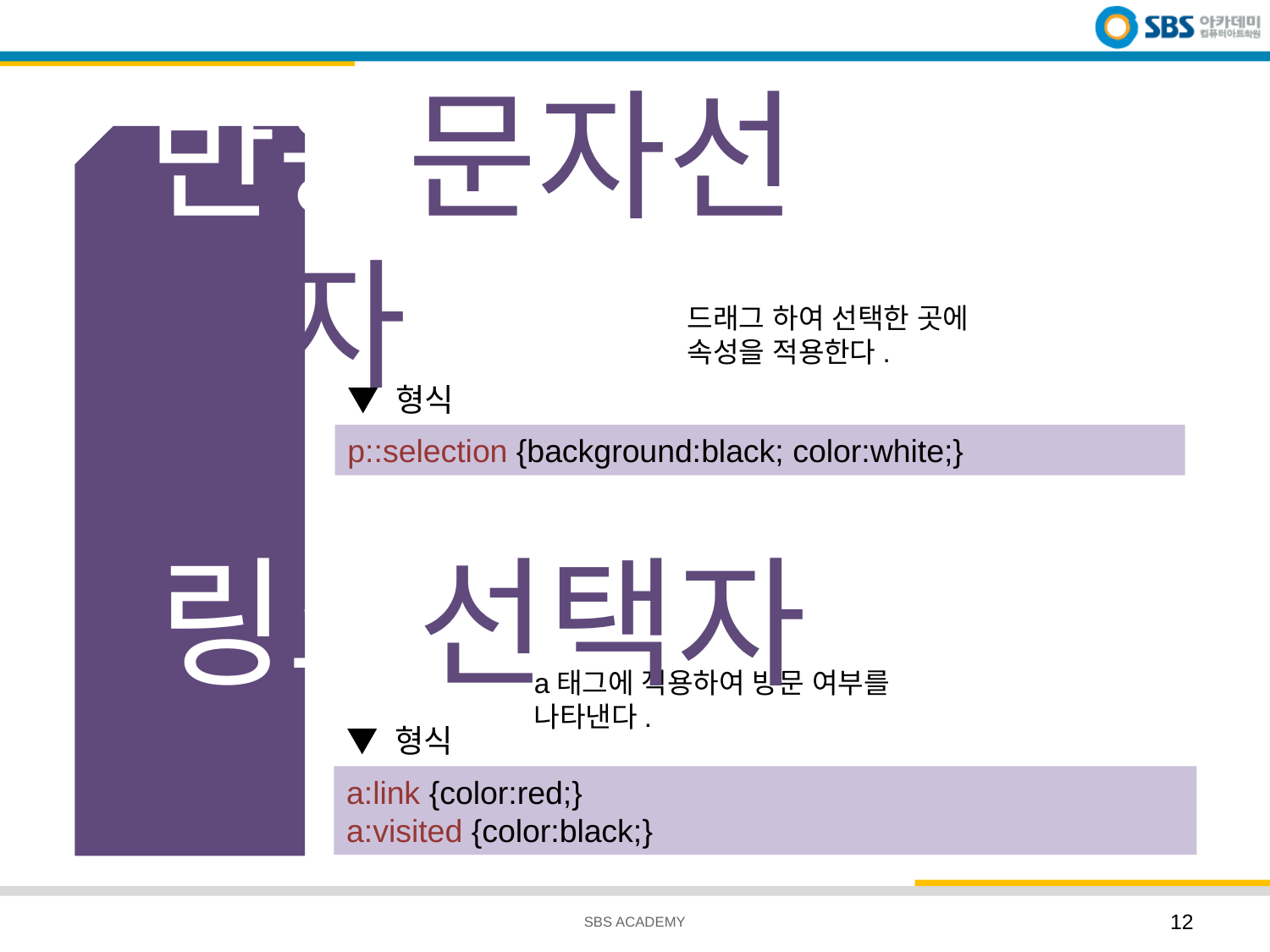

# 반응문자선택자
드래그 하여 선택한 곳에 속성을 적용한다.
▼ 형식
p::selection {background:black; color:white;}
링크선택자
a태그에 적용하여 방문 여부를 나타낸다.
▼ 형식
a:link {color:red;}
a:visited {color:black;}
SBS ACADEMY
12